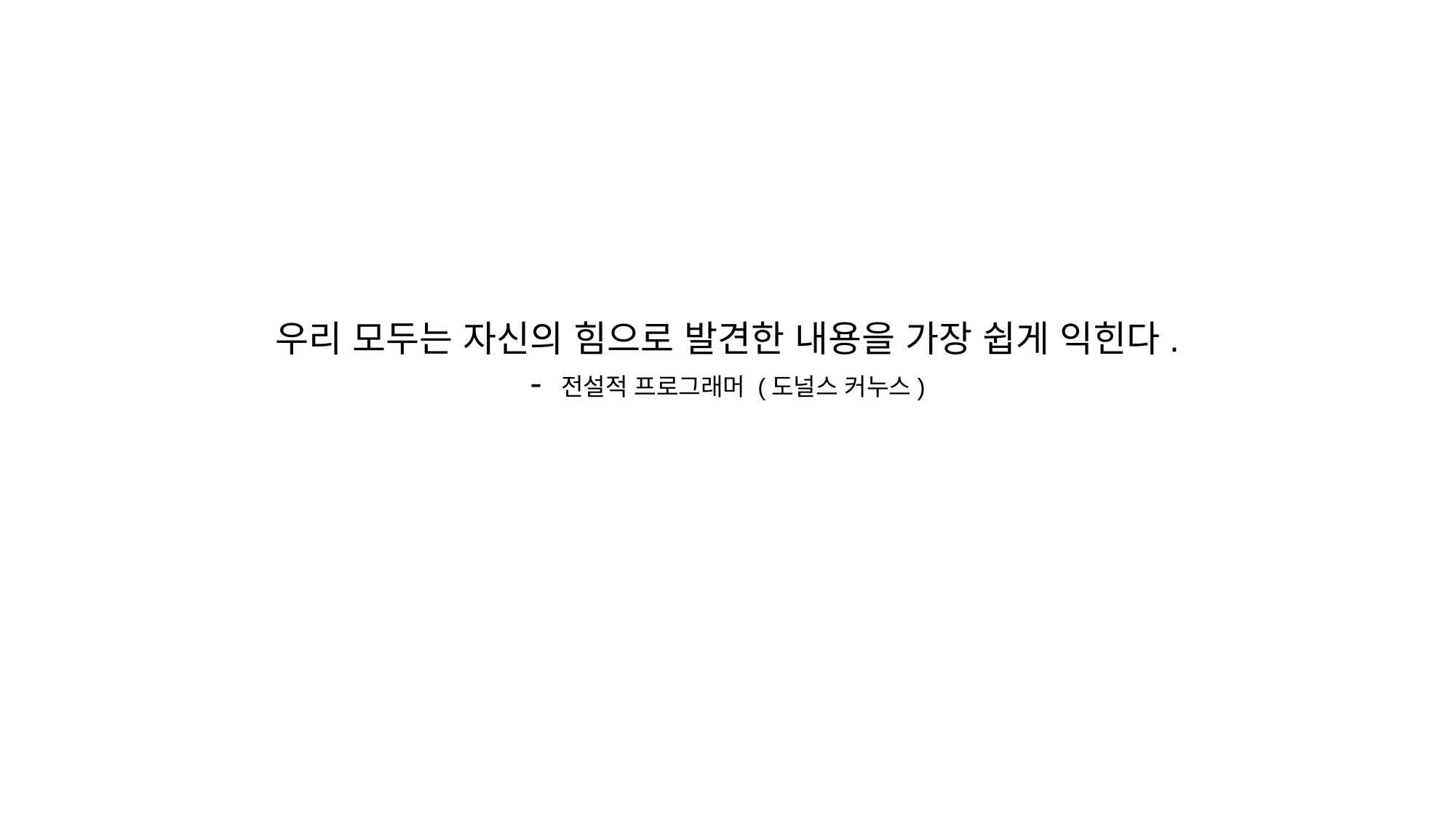

우리 모두는 자신의 힘으로 발견한 내용을 가장 쉽게 익힌다.
- 전설적 프로그래머 (도널스 커누스)